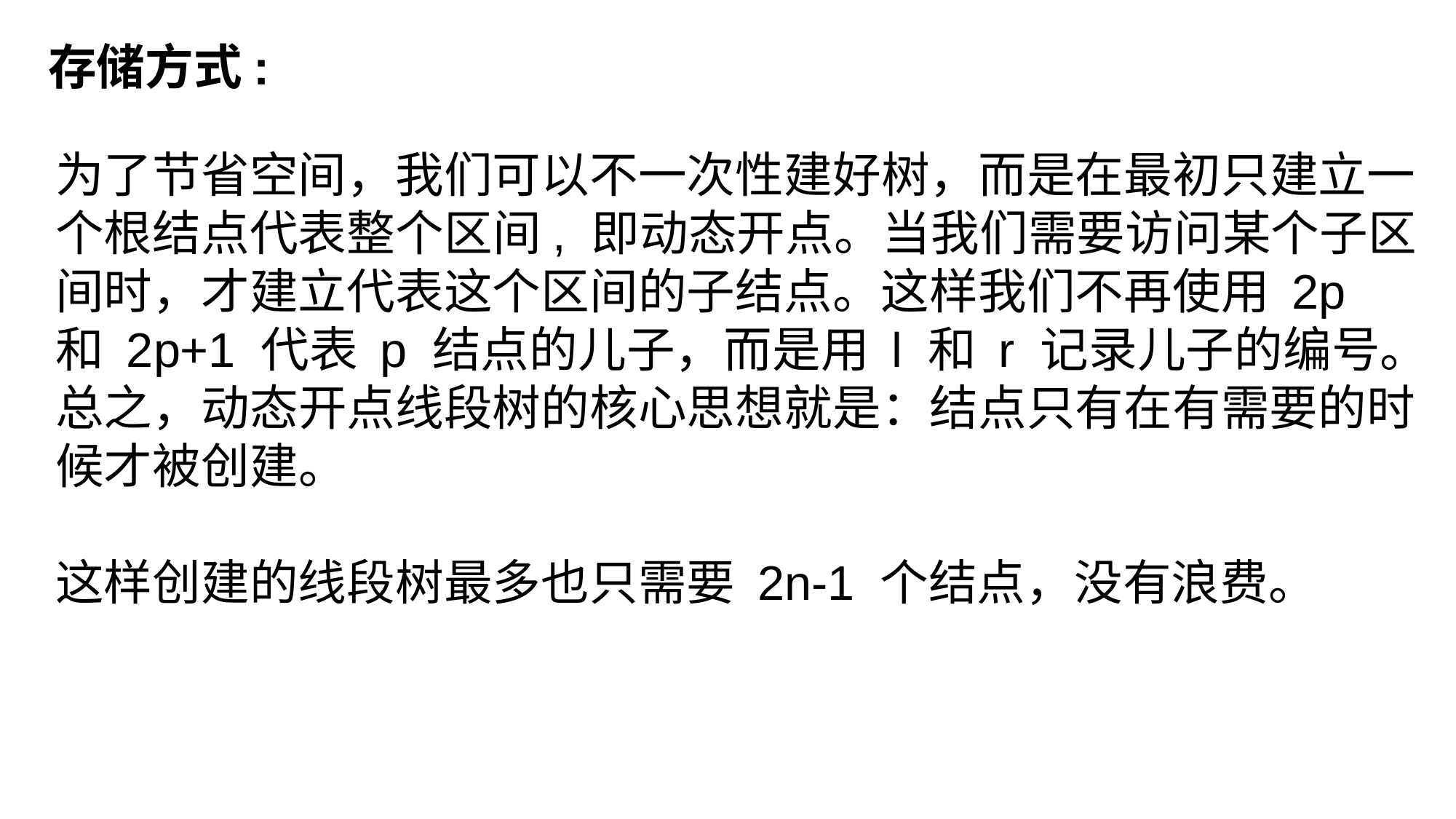

存储方式:
为了节省空间，我们可以不一次性建好树，而是在最初只建立一个根结点代表整个区间, 即动态开点。当我们需要访问某个子区间时，才建立代表这个区间的子结点。这样我们不再使用 2p 和 2p+1 代表 p 结点的儿子，而是用 l 和 r 记录儿子的编号。总之，动态开点线段树的核心思想就是：结点只有在有需要的时候才被创建。

这样创建的线段树最多也只需要 2n-1 个结点，没有浪费。